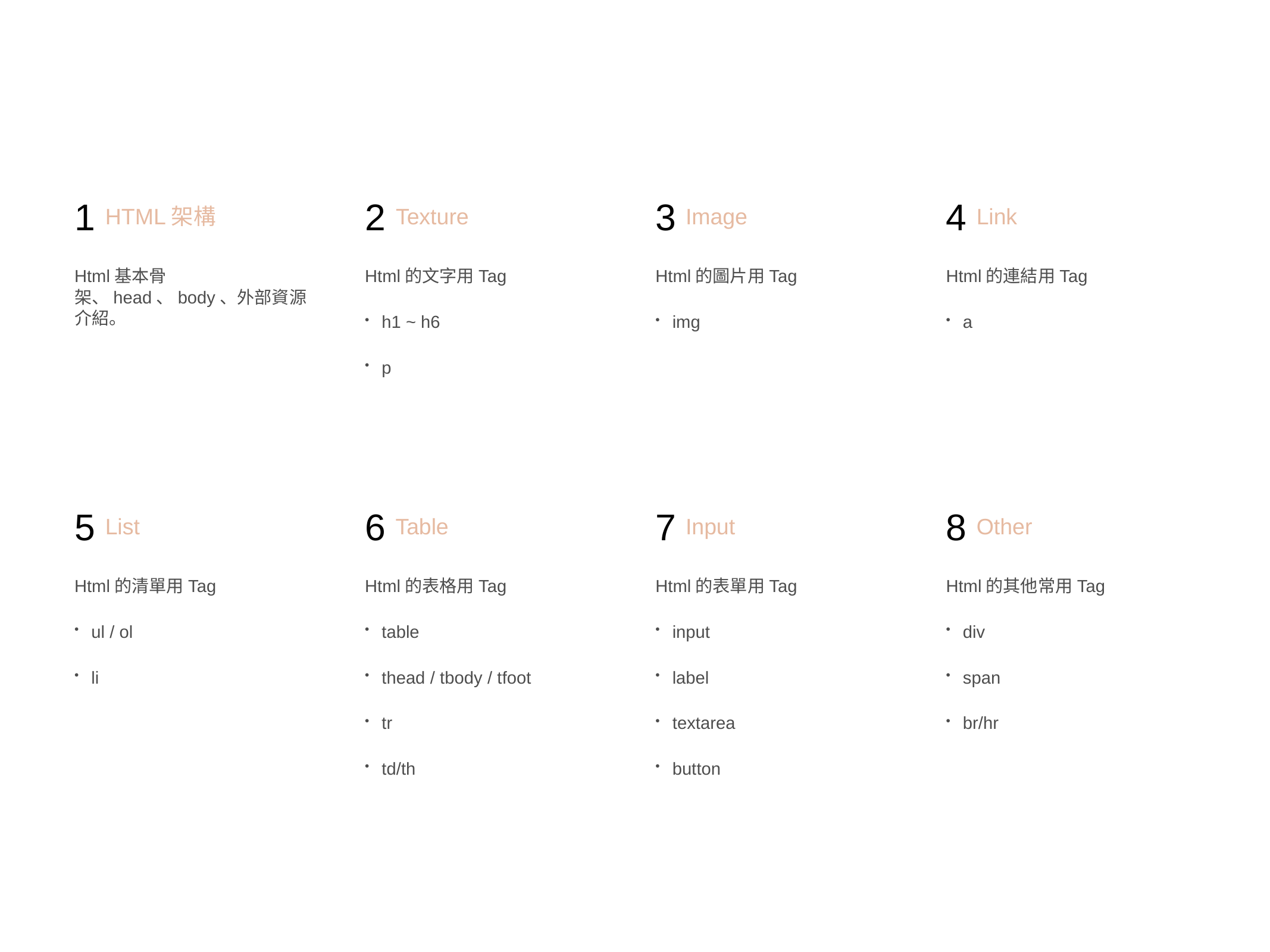

1
HTML架構
2
Texture
3
Image
4
Link
Html基本骨架、head、body、外部資源介紹。
Html的文字用Tag
h1 ~ h6
p
Html的圖片用Tag
img
Html的連結用Tag
a
5
List
6
Table
7
Input
8
Other
Html的清單用Tag
ul / ol
li
Html的表格用Tag
table
thead / tbody / tfoot
tr
td/th
Html的表單用Tag
input
label
textarea
button
Html的其他常用Tag
div
span
br/hr